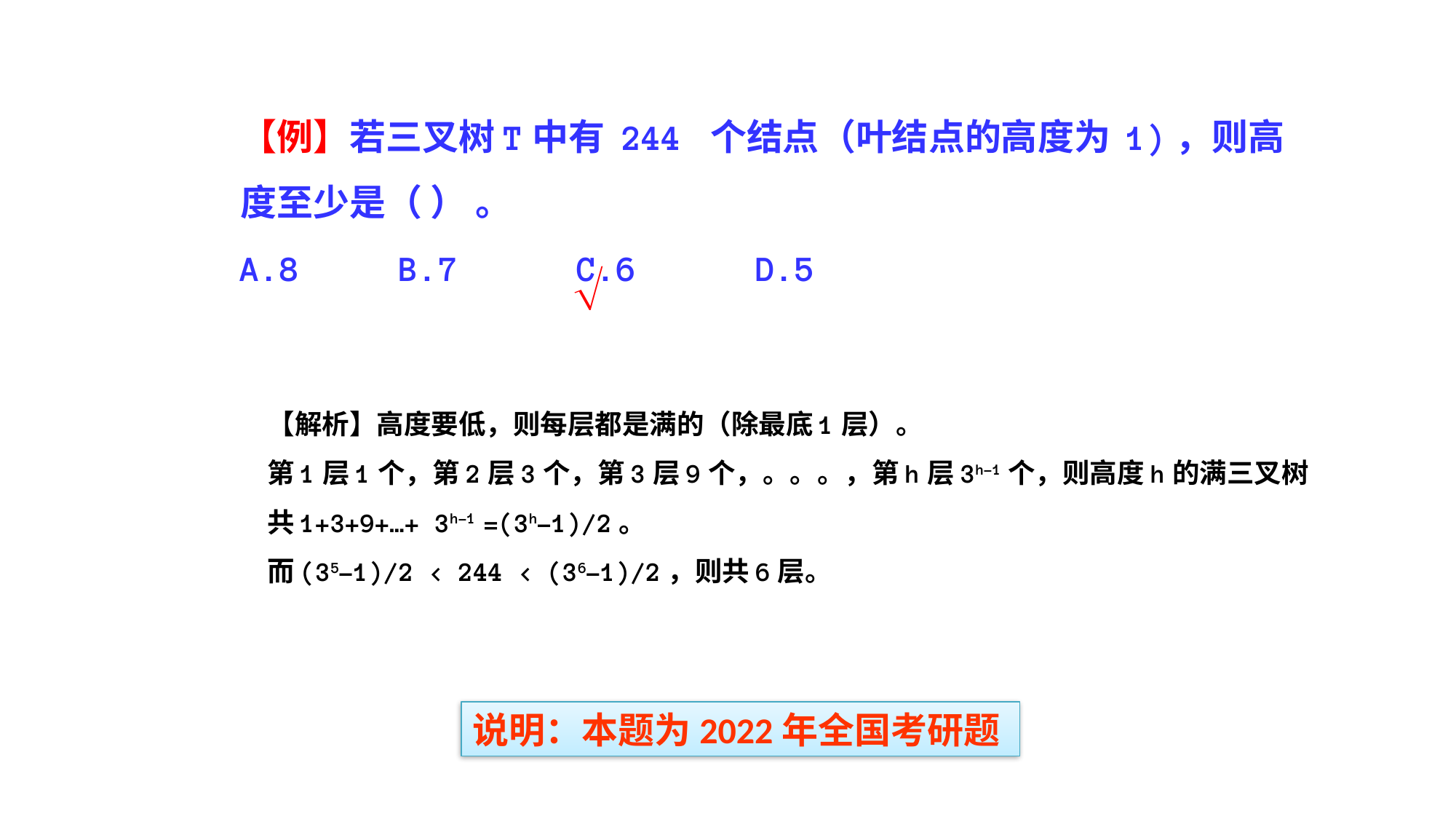

【例】若三叉树T中有 244 个结点（叶结点的高度为 1)，则高度至少是（ ） 。
A.8     B.7      C.6      D.5
√
【解析】高度要低，则每层都是满的（除最底1层）。
第1层1个，第2层3个，第3层9个，。。。，第h层3h-1个，则高度h的满三叉树共1+3+9+…+ 3h-1 =(3h-1)/2。
而(35-1)/2 < 244 < (36-1)/2，则共6层。
说明：本题为2022年全国考研题